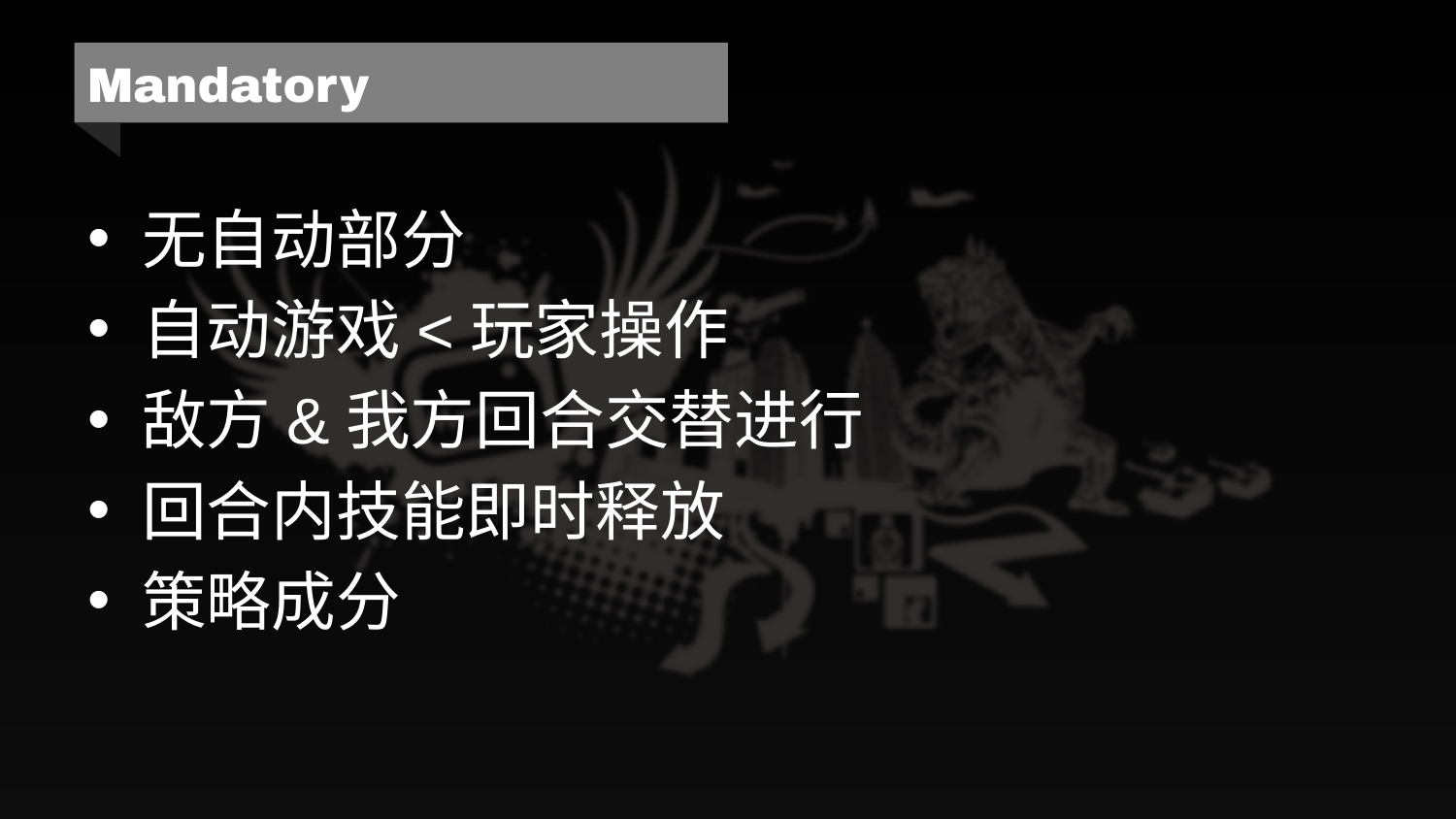

# Mandatory
无自动部分
自动游戏<玩家操作
敌方&我方回合交替进行
回合内技能即时释放
策略成分